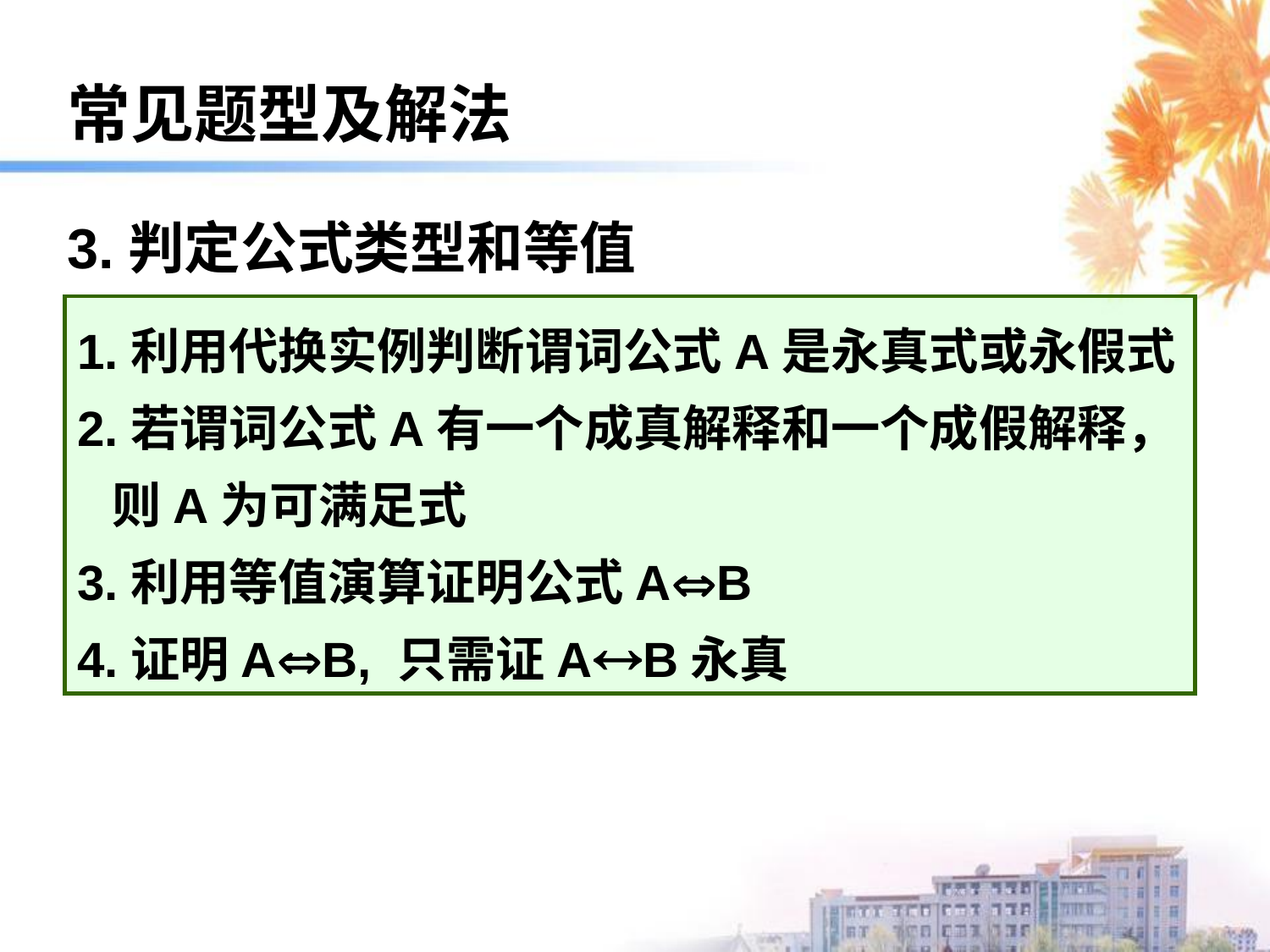

常见题型及解法
3.判定公式类型和等值
1.利用代换实例判断谓词公式A是永真式或永假式
2.若谓词公式A有一个成真解释和一个成假解释，
  则A为可满足式
3.利用等值演算证明公式A⇔B
4.证明A⇔B, 只需证A↔B永真